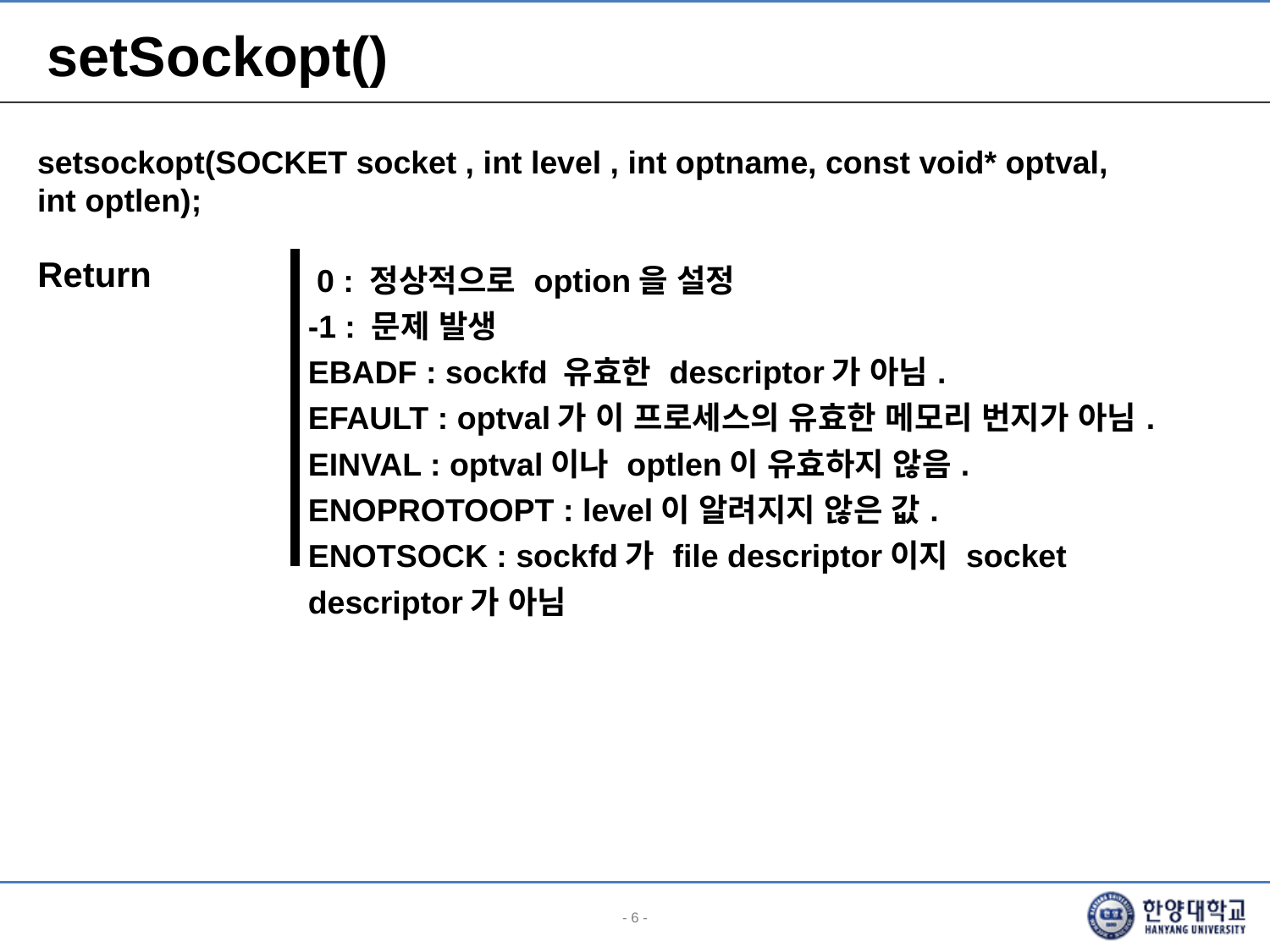

# setSockopt()
setsockopt(SOCKET socket , int level , int optname, const void* optval,
int optlen);
| Return | 0 : 정상적으로 option을 설정 -1 : 문제 발생 EBADF : sockfd 유효한 descriptor가 아님. EFAULT : optval가 이 프로세스의 유효한 메모리 번지가 아님. EINVAL : optval이나 optlen이 유효하지 않음. ENOPROTOOPT : level이 알려지지 않은 값. ENOTSOCK : sockfd가 file descriptor이지 socket descriptor가 아님 |
| --- | --- |